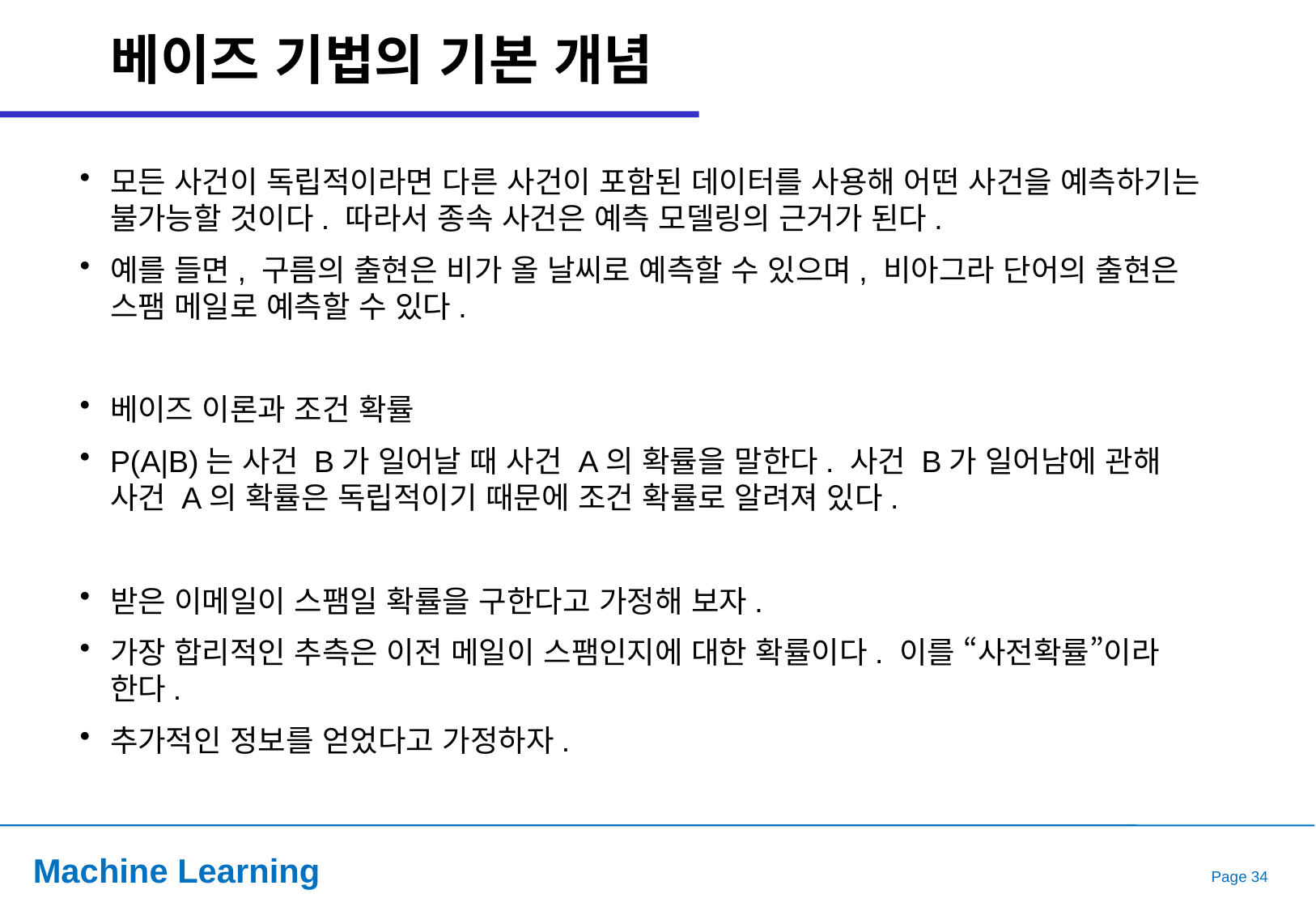

# 베이즈 기법의 기본 개념
모든 사건이 독립적이라면 다른 사건이 포함된 데이터를 사용해 어떤 사건을 예측하기는 불가능할 것이다. 따라서 종속 사건은 예측 모델링의 근거가 된다.
예를 들면, 구름의 출현은 비가 올 날씨로 예측할 수 있으며, 비아그라 단어의 출현은 스팸 메일로 예측할 수 있다.

베이즈 이론과 조건 확률
P(A|B)는 사건 B가 일어날 때 사건 A의 확률을 말한다. 사건 B가 일어남에 관해 사건 A의 확률은 독립적이기 때문에 조건 확률로 알려져 있다.

받은 이메일이 스팸일 확률을 구한다고 가정해 보자.
가장 합리적인 추측은 이전 메일이 스팸인지에 대한 확률이다. 이를 “사전확률”이라 한다.
추가적인 정보를 얻었다고 가정하자.
Page 34